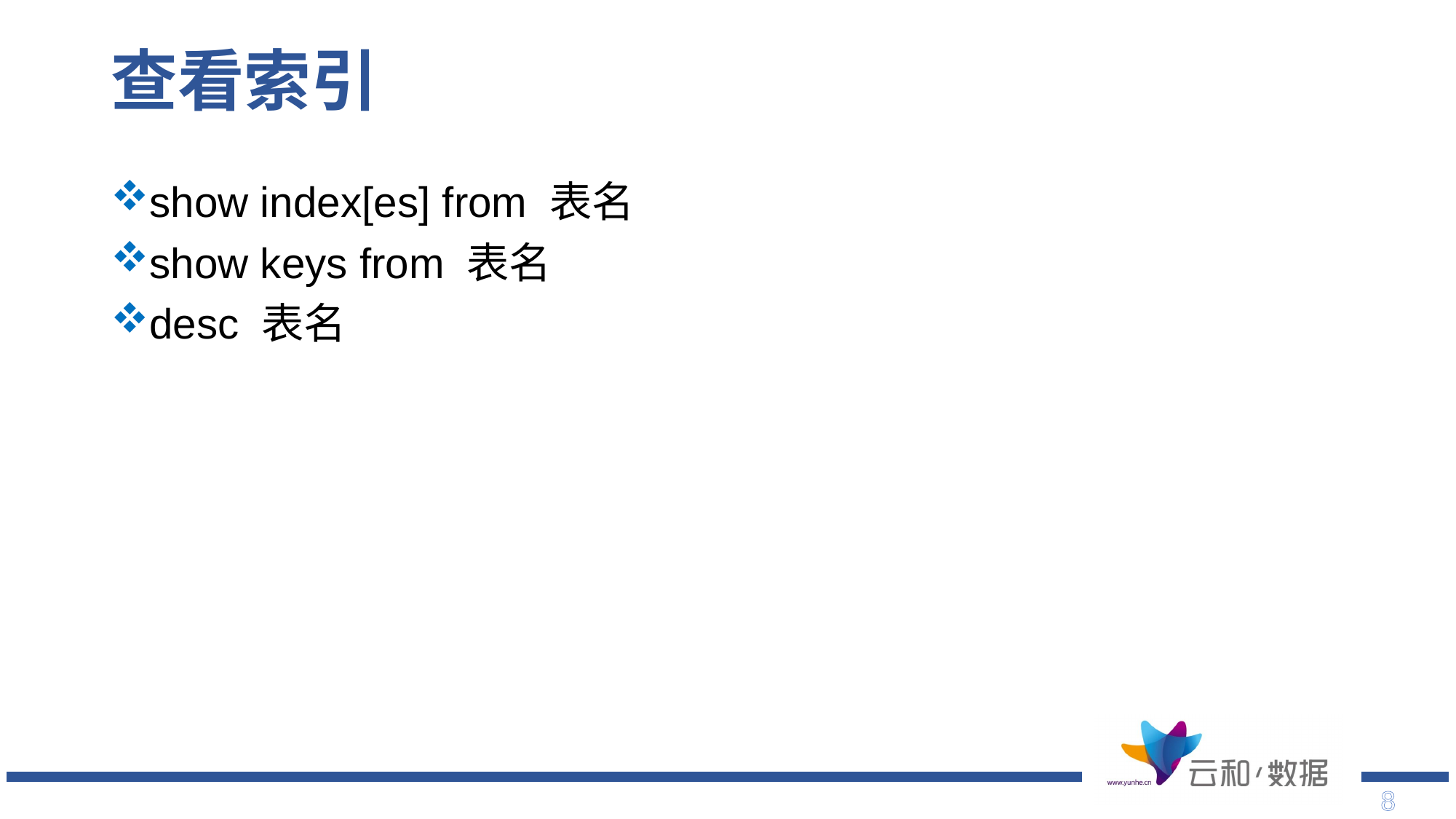

# 查看索引
show index[es] from 表名
show keys from 表名
desc 表名